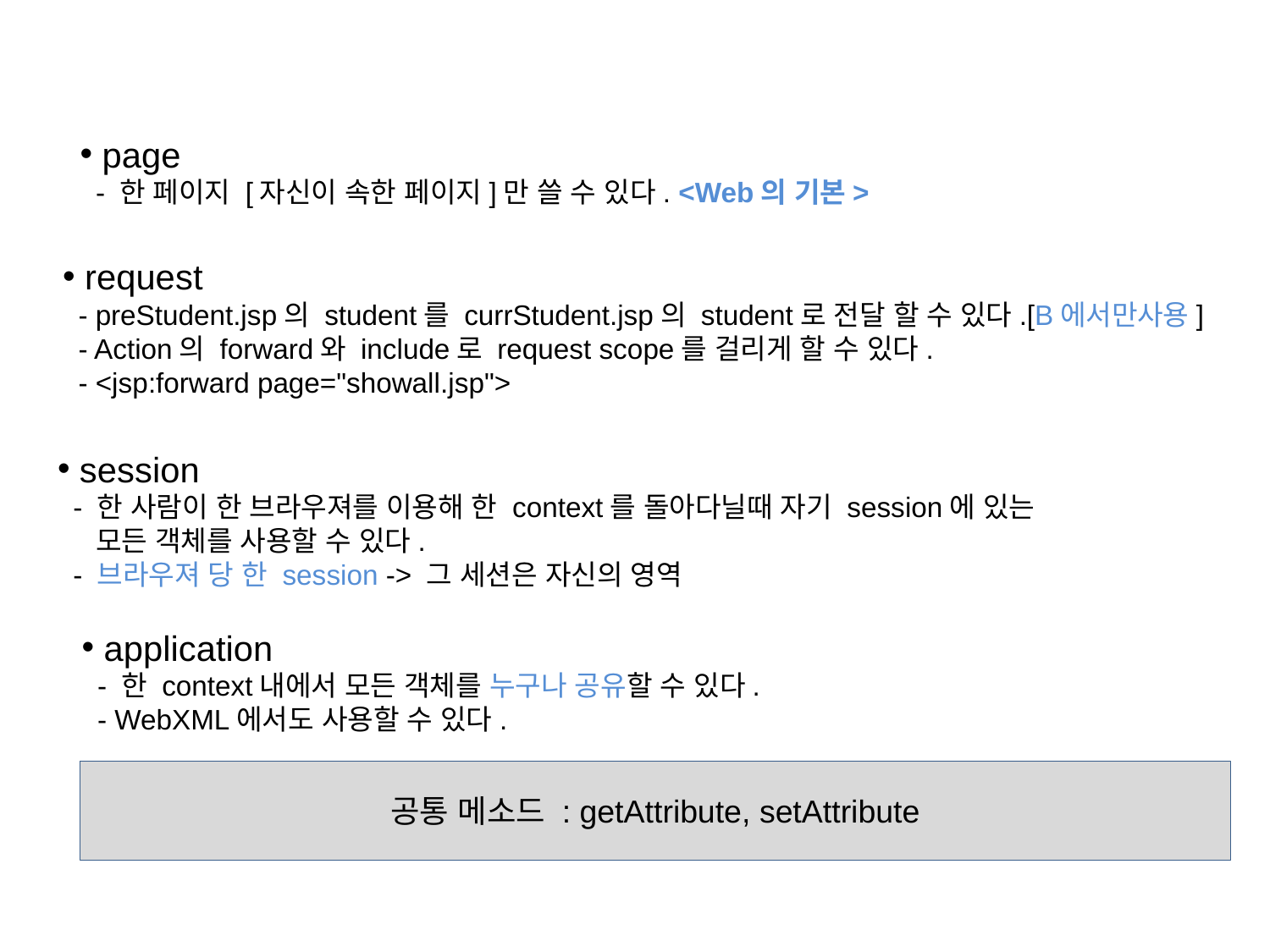

page
  - 한 페이지 [자신이 속한 페이지]만 쓸 수 있다. <Web의 기본>
 request
  - preStudent.jsp의 student를 currStudent.jsp의 student로 전달 할 수 있다.[B에서만사용]
  - Action의 forward와 include로 request scope를 걸리게 할 수 있다.
  - <jsp:forward page="showall.jsp">
 session
  - 한 사람이 한 브라우져를 이용해 한 context를 돌아다닐때 자기 session에 있는
    모든 객체를 사용할 수 있다.
  - 브라우져 당 한 session -> 그 세션은 자신의 영역
 application
  - 한 context내에서 모든 객체를 누구나 공유할 수 있다.
  - WebXML에서도 사용할 수 있다.
공통 메소드 : getAttribute, setAttribute